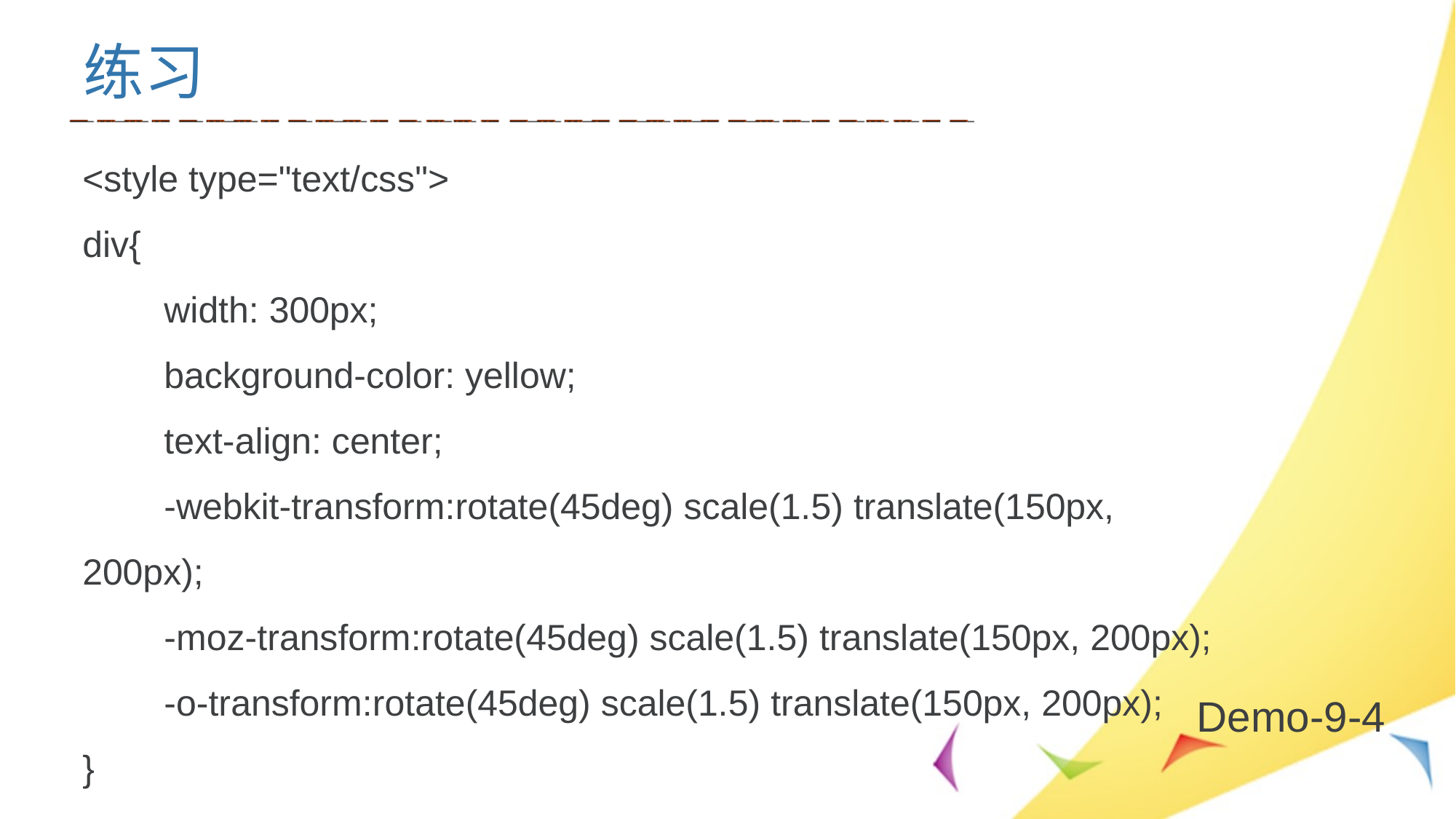

# 练习
<style type="text/css">
div{
        width: 300px;
        background-color: yellow;
        text-align: center;
        -webkit-transform:rotate(45deg) scale(1.5) translate(150px, 200px);
        -moz-transform:rotate(45deg) scale(1.5) translate(150px, 200px);
        -o-transform:rotate(45deg) scale(1.5) translate(150px, 200px);
}
</style>
Demo-9-4